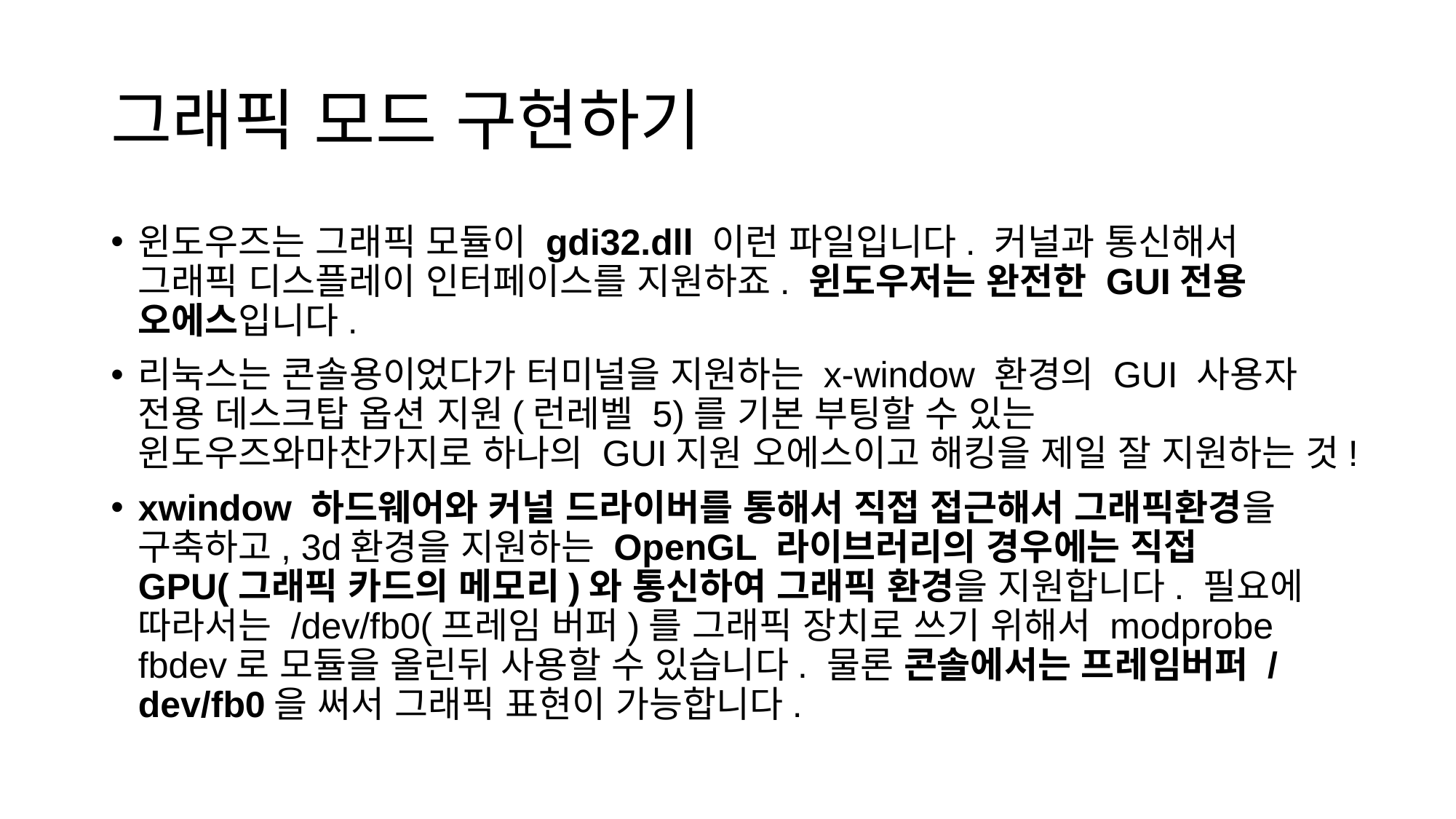

# 그래픽 모드 구현하기
윈도우즈는 그래픽 모듈이 gdi32.dll 이런 파일입니다. 커널과 통신해서 그래픽 디스플레이 인터페이스를 지원하죠. 윈도우저는 완전한 GUI전용 오에스입니다.
리눅스는 콘솔용이었다가 터미널을 지원하는 x-window 환경의 GUI 사용자 전용 데스크탑 옵션 지원(런레벨 5)를 기본 부팅할 수 있는 윈도우즈와마찬가지로 하나의 GUI지원 오에스이고 해킹을 제일 잘 지원하는 것!
xwindow 하드웨어와 커널 드라이버를 통해서 직접 접근해서 그래픽환경을 구축하고, 3d환경을 지원하는 OpenGL 라이브러리의 경우에는 직접 GPU(그래픽 카드의 메모리)와 통신하여 그래픽 환경을 지원합니다. 필요에 따라서는 /dev/fb0(프레임 버퍼)를 그래픽 장치로 쓰기 위해서 modprobe fbdev로 모듈을 올린뒤 사용할 수 있습니다. 물론 콘솔에서는 프레임버퍼 /dev/fb0을 써서 그래픽 표현이 가능합니다.